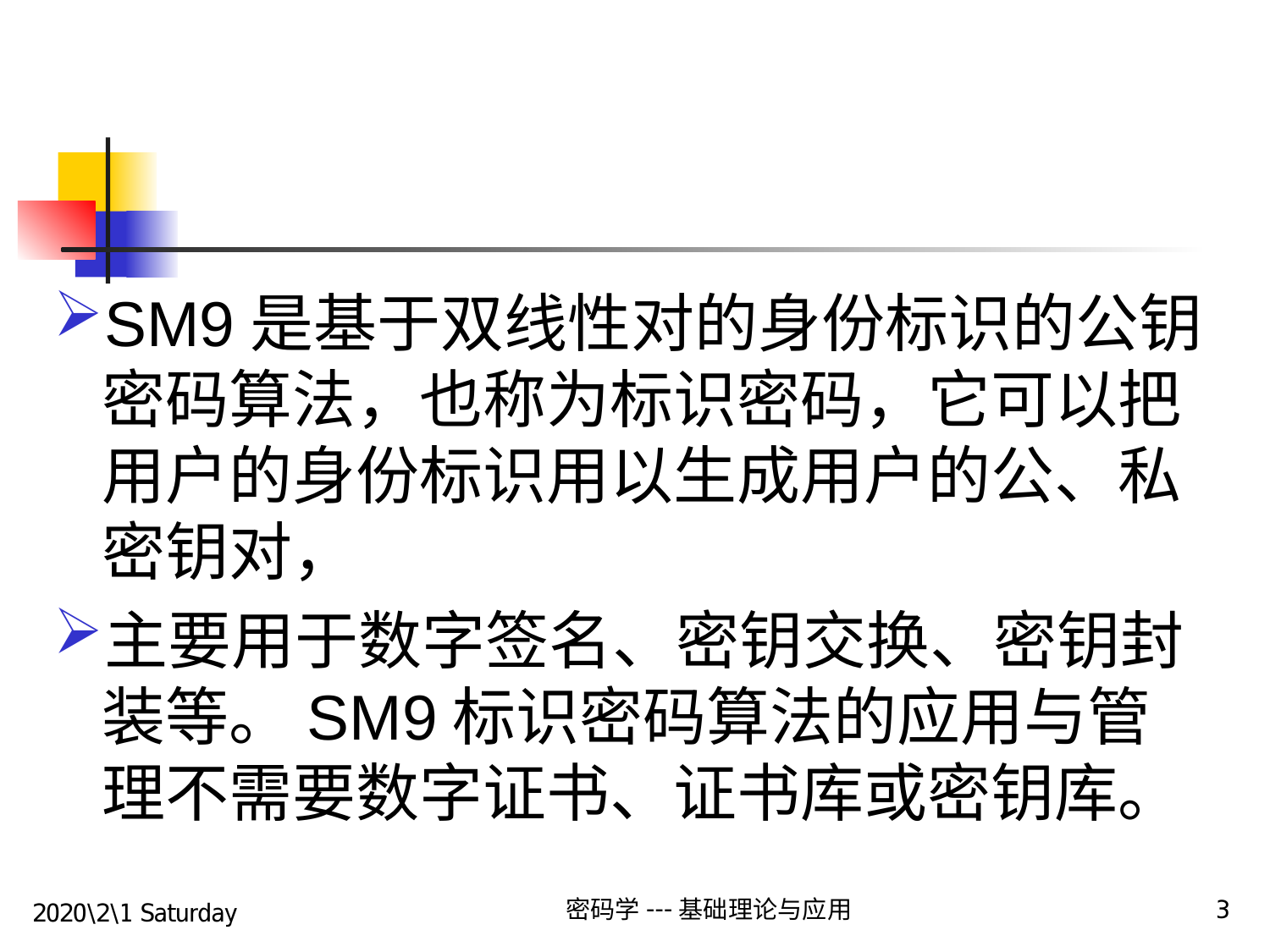

SM9是基于双线性对的身份标识的公钥密码算法，也称为标识密码，它可以把用户的身份标识用以生成用户的公、私密钥对，
主要用于数字签名、密钥交换、密钥封装等。SM9标识密码算法的应用与管理不需要数字证书、证书库或密钥库。
密码学---基础理论与应用
3
2020\2\1 Saturday